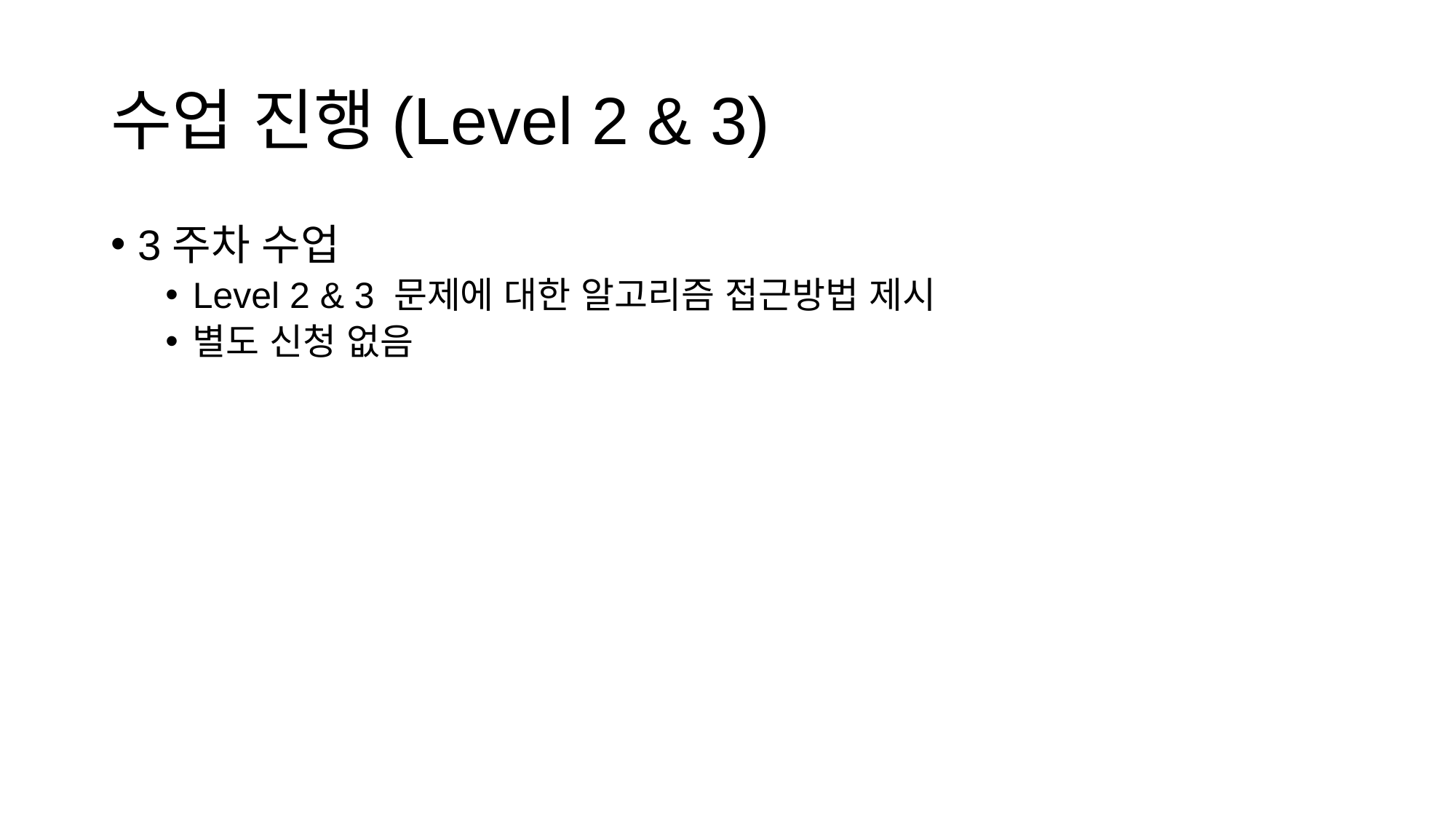

# 수업 진행(Level 2 & 3)
3주차 수업
Level 2 & 3 문제에 대한 알고리즘 접근방법 제시
별도 신청 없음